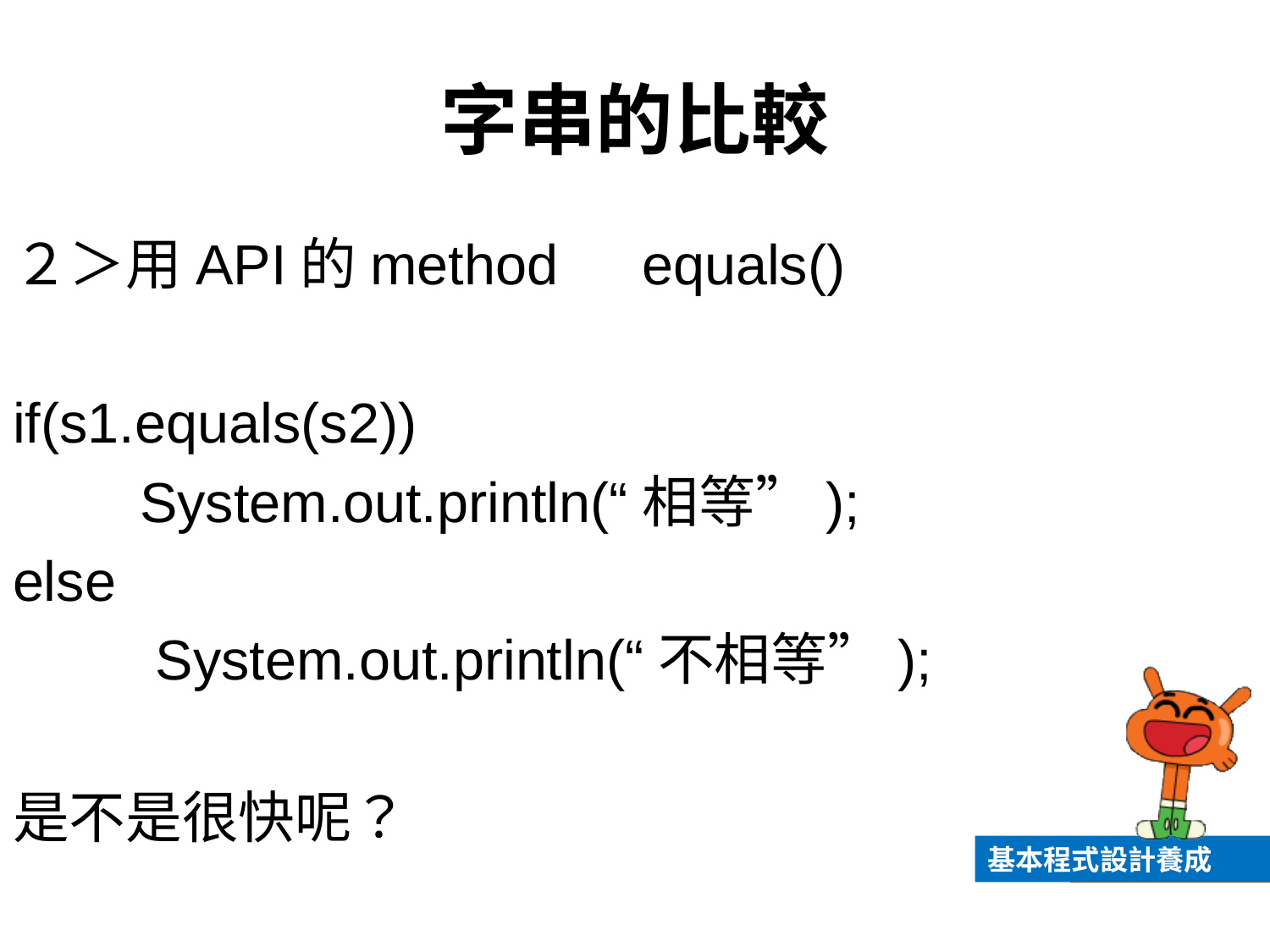

# 字串的比較
２＞用API的method　equals()

if(s1.equals(s2))
	System.out.println(“相等”);
else
	 System.out.println(“不相等”);

是不是很快呢？